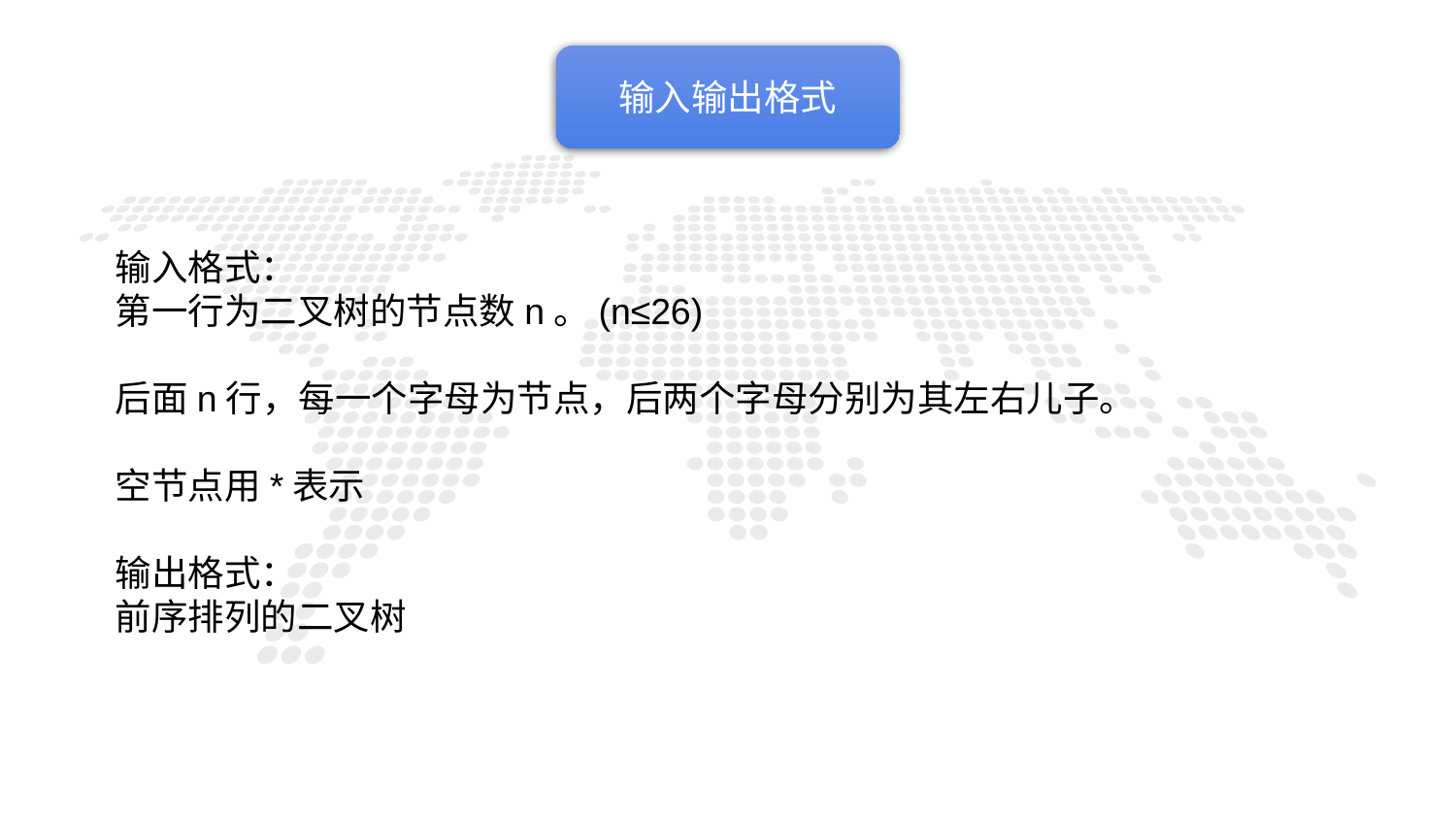

输入输出格式
输入格式：
第一行为二叉树的节点数n。(n≤26)

后面n行，每一个字母为节点，后两个字母分别为其左右儿子。

空节点用*表示

输出格式：
前序排列的二叉树